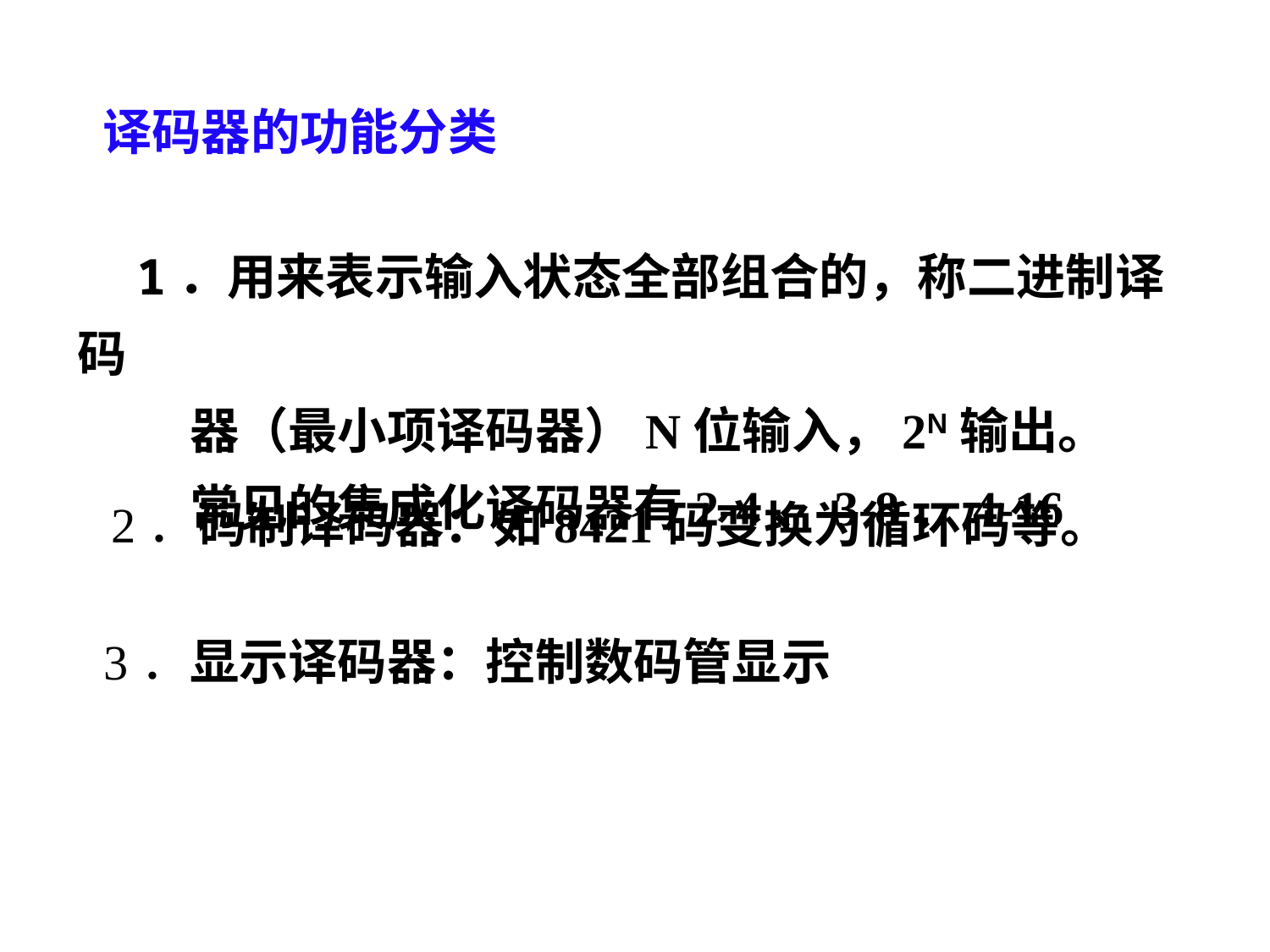

# 译码器的功能分类
  1．用来表示输入状态全部组合的，称二进制译码
         器（最小项译码器）N位输入，2N输出。
         常见的集成化译码器有2-4、3-8、4-16
2．码制译码器：如8421码变换为循环码等。
3．显示译码器：控制数码管显示